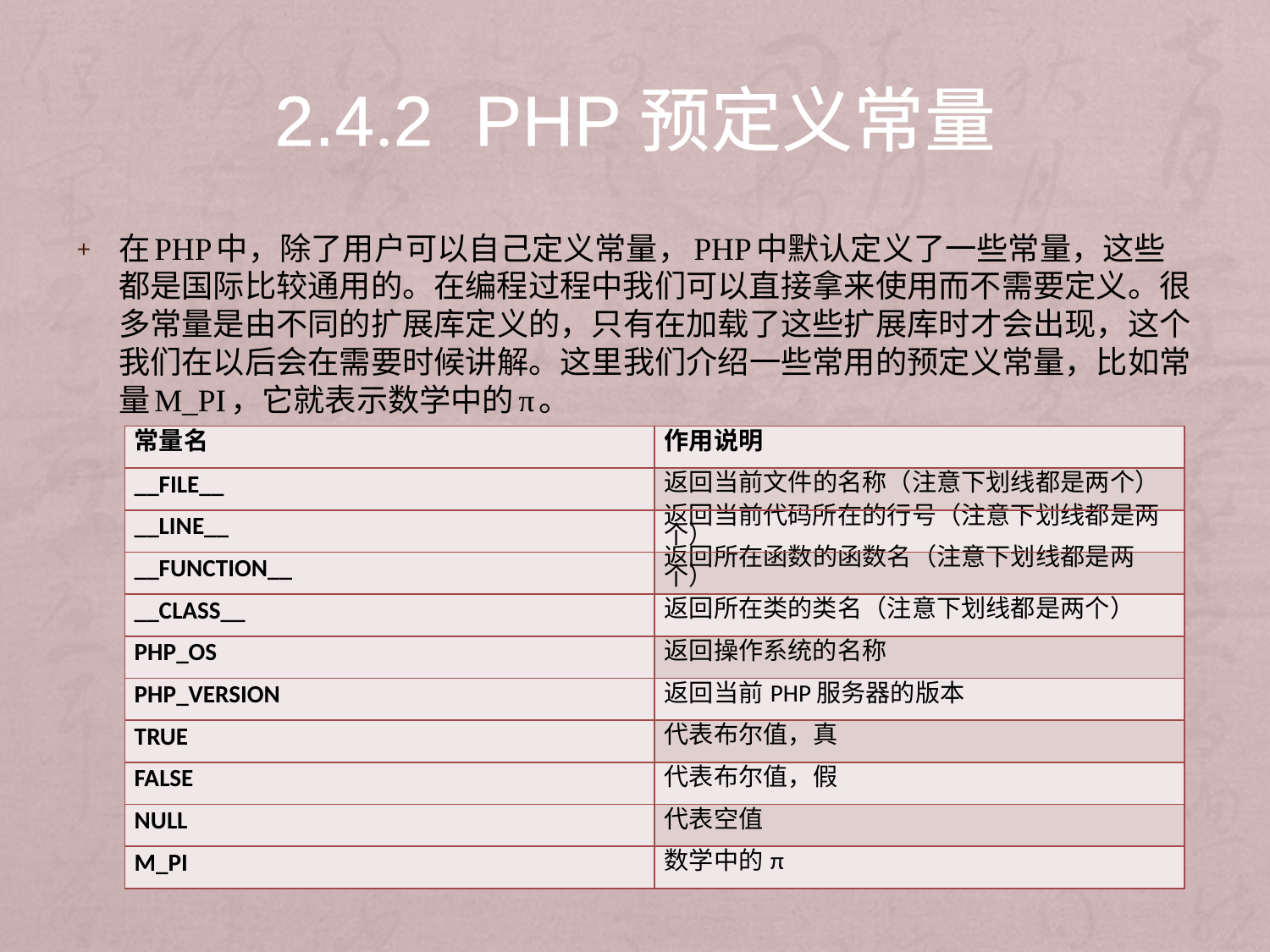

# 2.4.2  PHP预定义常量
在PHP中，除了用户可以自己定义常量，PHP中默认定义了一些常量，这些都是国际比较通用的。在编程过程中我们可以直接拿来使用而不需要定义。很多常量是由不同的扩展库定义的，只有在加载了这些扩展库时才会出现，这个我们在以后会在需要时候讲解。这里我们介绍一些常用的预定义常量，比如常量M_PI，它就表示数学中的π。
| 常量名 | 作用说明 |
| --- | --- |
| \_\_FILE\_\_ | 返回当前文件的名称（注意下划线都是两个） |
| \_\_LINE\_\_ | 返回当前代码所在的行号（注意下划线都是两个） |
| \_\_FUNCTION\_\_ | 返回所在函数的函数名（注意下划线都是两个） |
| \_\_CLASS\_\_ | 返回所在类的类名（注意下划线都是两个） |
| PHP\_OS | 返回操作系统的名称 |
| PHP\_VERSION | 返回当前PHP服务器的版本 |
| TRUE | 代表布尔值，真 |
| FALSE | 代表布尔值，假 |
| NULL | 代表空值 |
| M\_PI | 数学中的π |